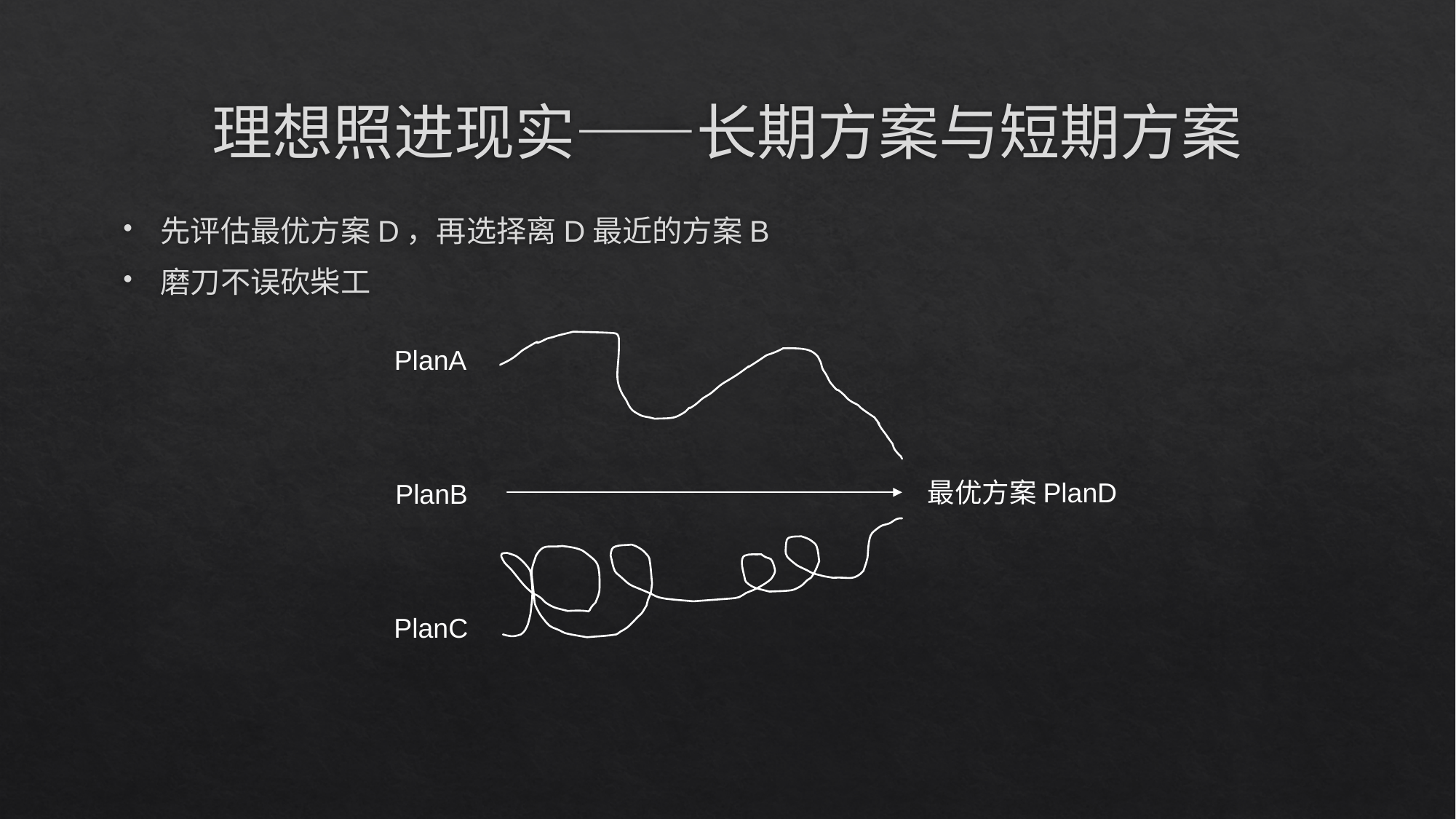

# 理想照进现实——长期方案与短期方案
先评估最优方案D，再选择离D最近的方案B
磨刀不误砍柴工

最优方案PlanD

PlanA
PlanB
PlanC